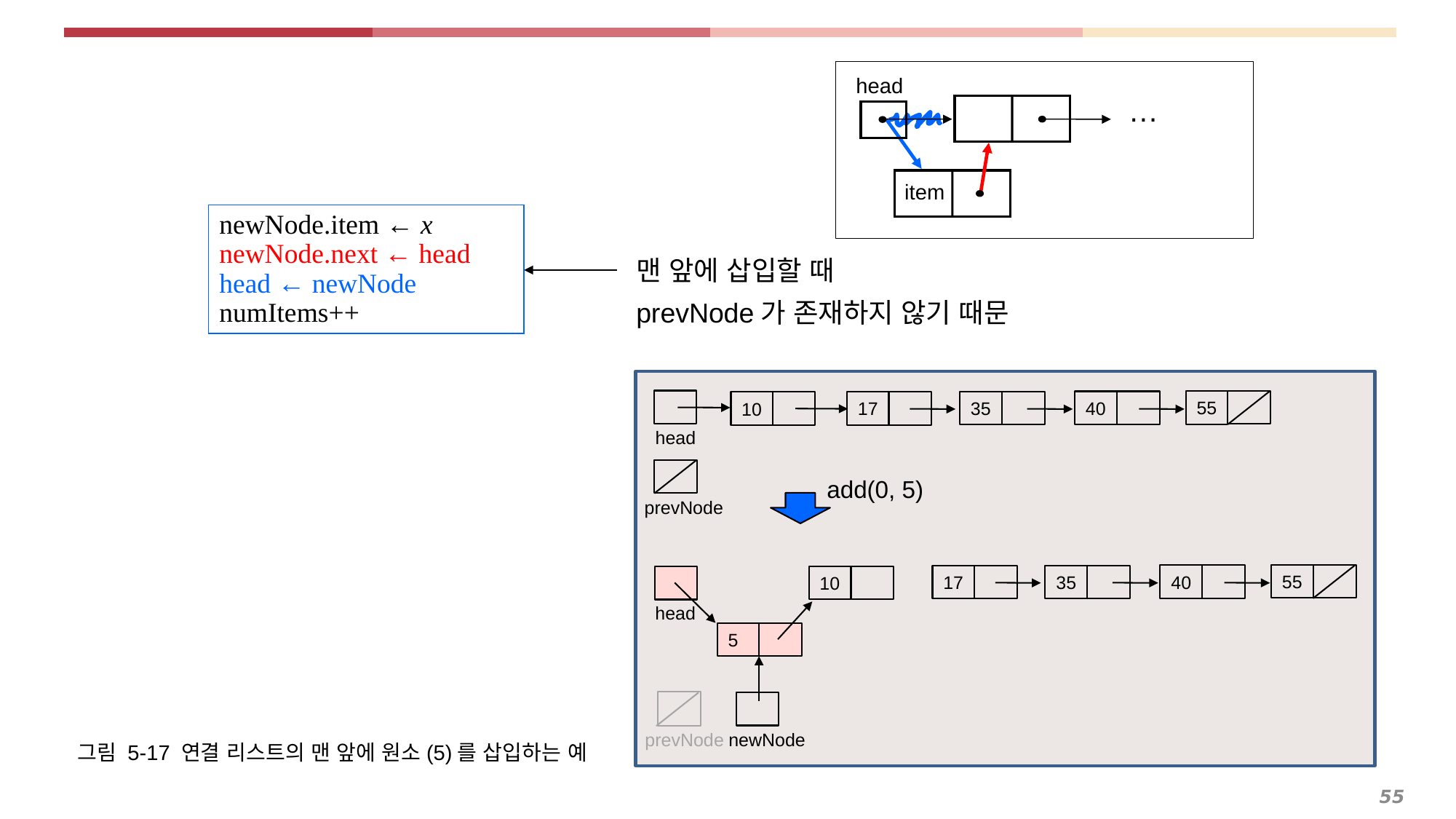

head
…

item

newNode.item ← x
newNode.next ← head
head ← newNode
numItems++
맨 앞에 삽입할 때
prevNode가 존재하지 않기 때문

55

40

17
35

10
head

add(0, 5)
prevNode

55

40
17

35

10

head
5

prevNode
newNode
그림 5-17 연결 리스트의 맨 앞에 원소(5)를 삽입하는 예